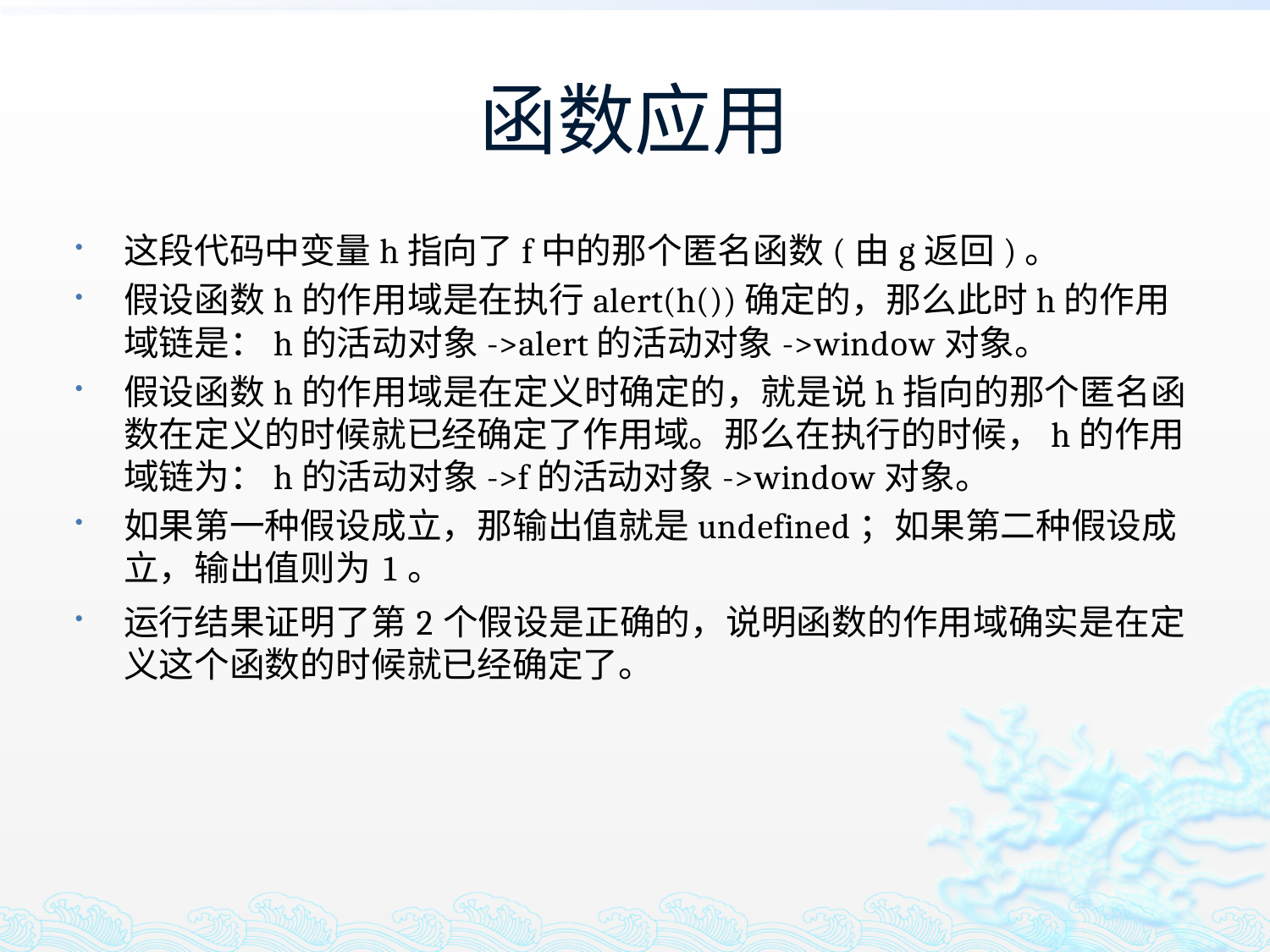

# 函数应用
这段代码中变量h指向了f中的那个匿名函数(由g返回)。
假设函数h的作用域是在执行alert(h())确定的，那么此时h的作用域链是：h的活动对象->alert的活动对象->window对象。
假设函数h的作用域是在定义时确定的，就是说h指向的那个匿名函数在定义的时候就已经确定了作用域。那么在执行的时候，h的作用域链为：h的活动对象->f的活动对象->window对象。
如果第一种假设成立，那输出值就是undefined；如果第二种假设成立，输出值则为1。
运行结果证明了第2个假设是正确的，说明函数的作用域确实是在定义这个函数的时候就已经确定了。